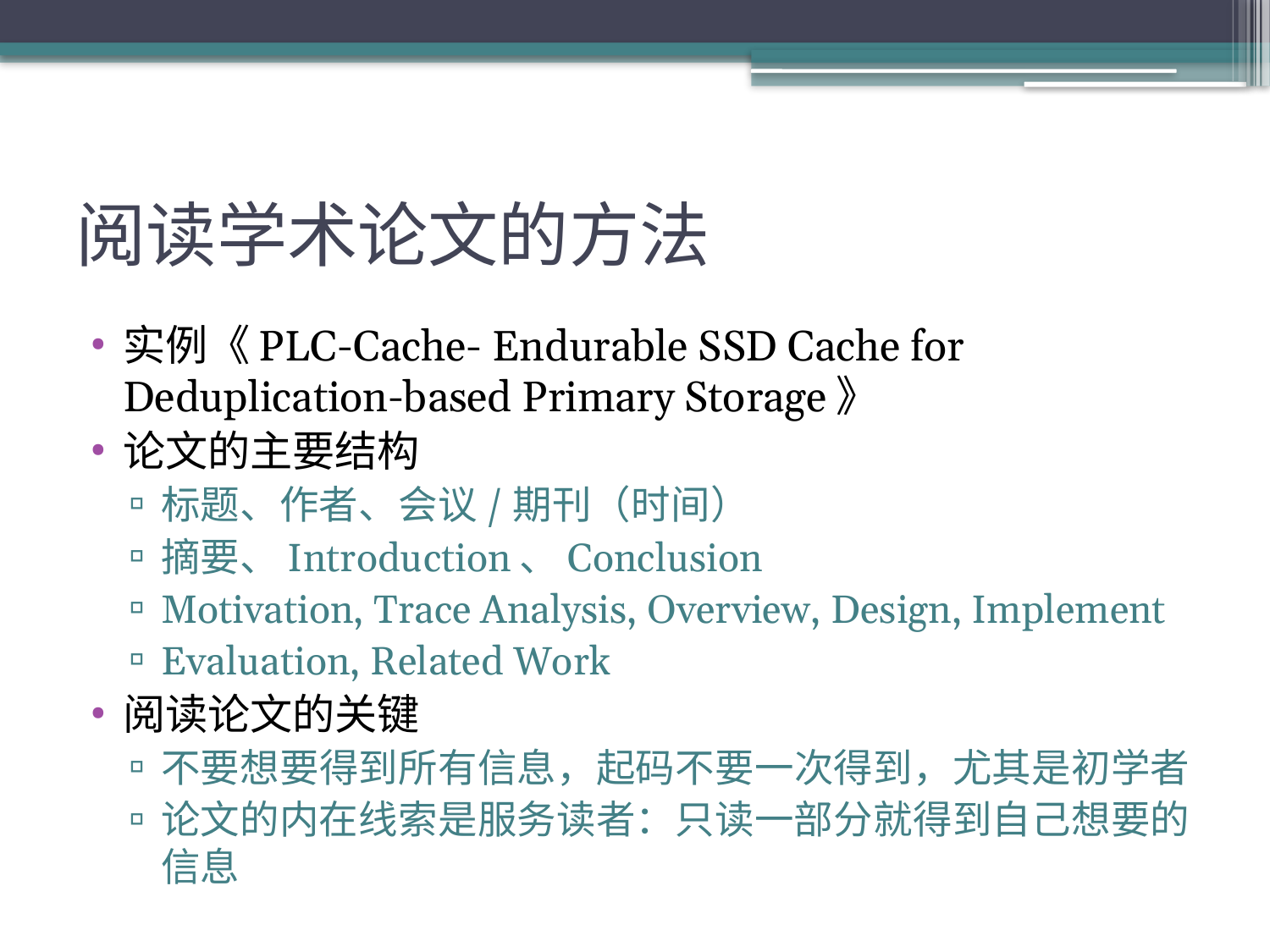

# 阅读学术论文的方法
实例《PLC-Cache- Endurable SSD Cache for Deduplication-based Primary Storage》
论文的主要结构
标题、作者、会议/期刊（时间）
摘要、Introduction、Conclusion
Motivation, Trace Analysis, Overview, Design, Implement
Evaluation, Related Work
阅读论文的关键
不要想要得到所有信息，起码不要一次得到，尤其是初学者
论文的内在线索是服务读者：只读一部分就得到自己想要的信息